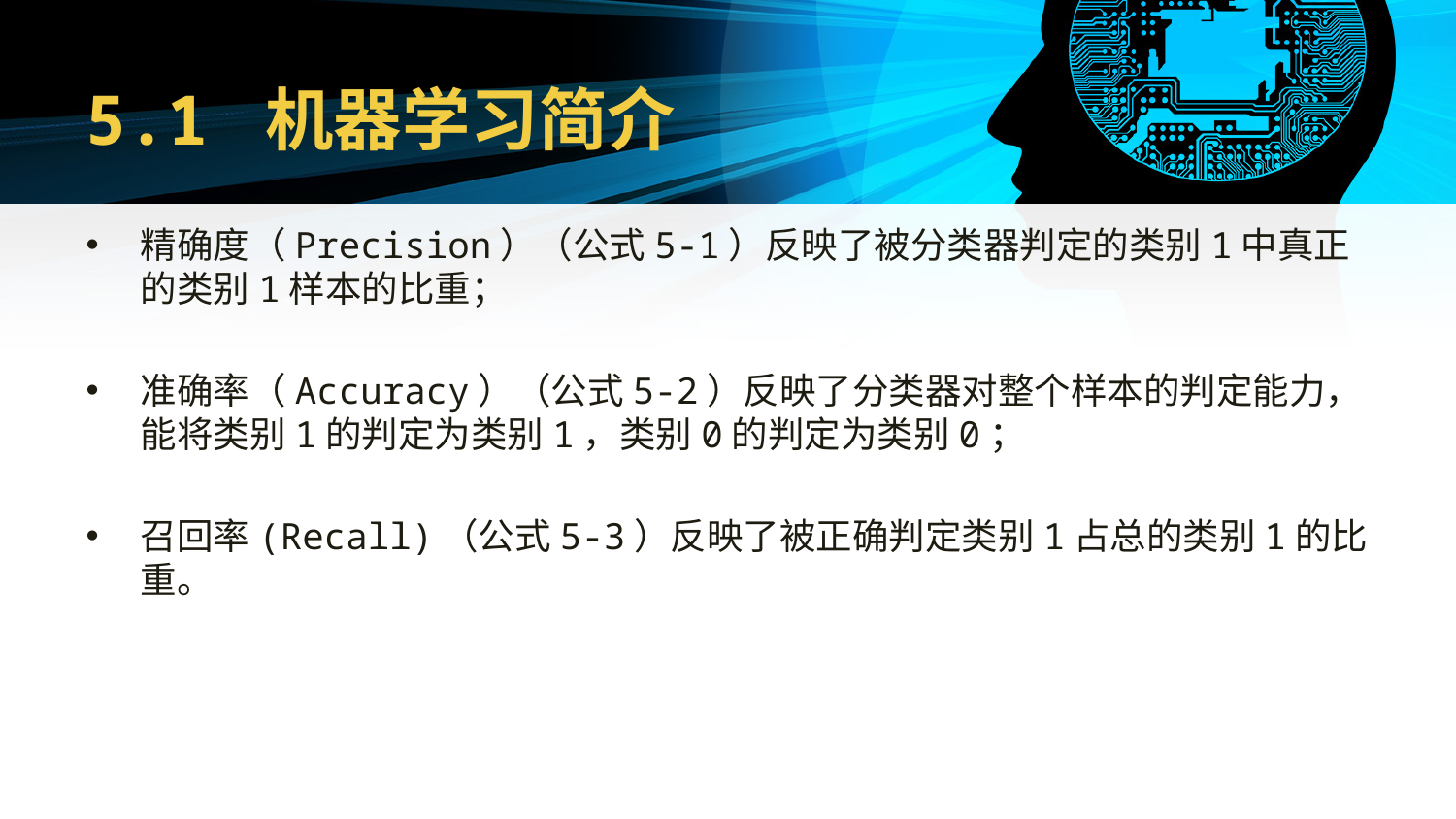

# 5.1 机器学习简介
精确度（Precision）（公式5-1）反映了被分类器判定的类别1中真正的类别1样本的比重；

准确率（Accuracy）（公式5-2）反映了分类器对整个样本的判定能力，能将类别1的判定为类别1，类别0的判定为类别0；

召回率(Recall)（公式5-3）反映了被正确判定类别1占总的类别1的比重。